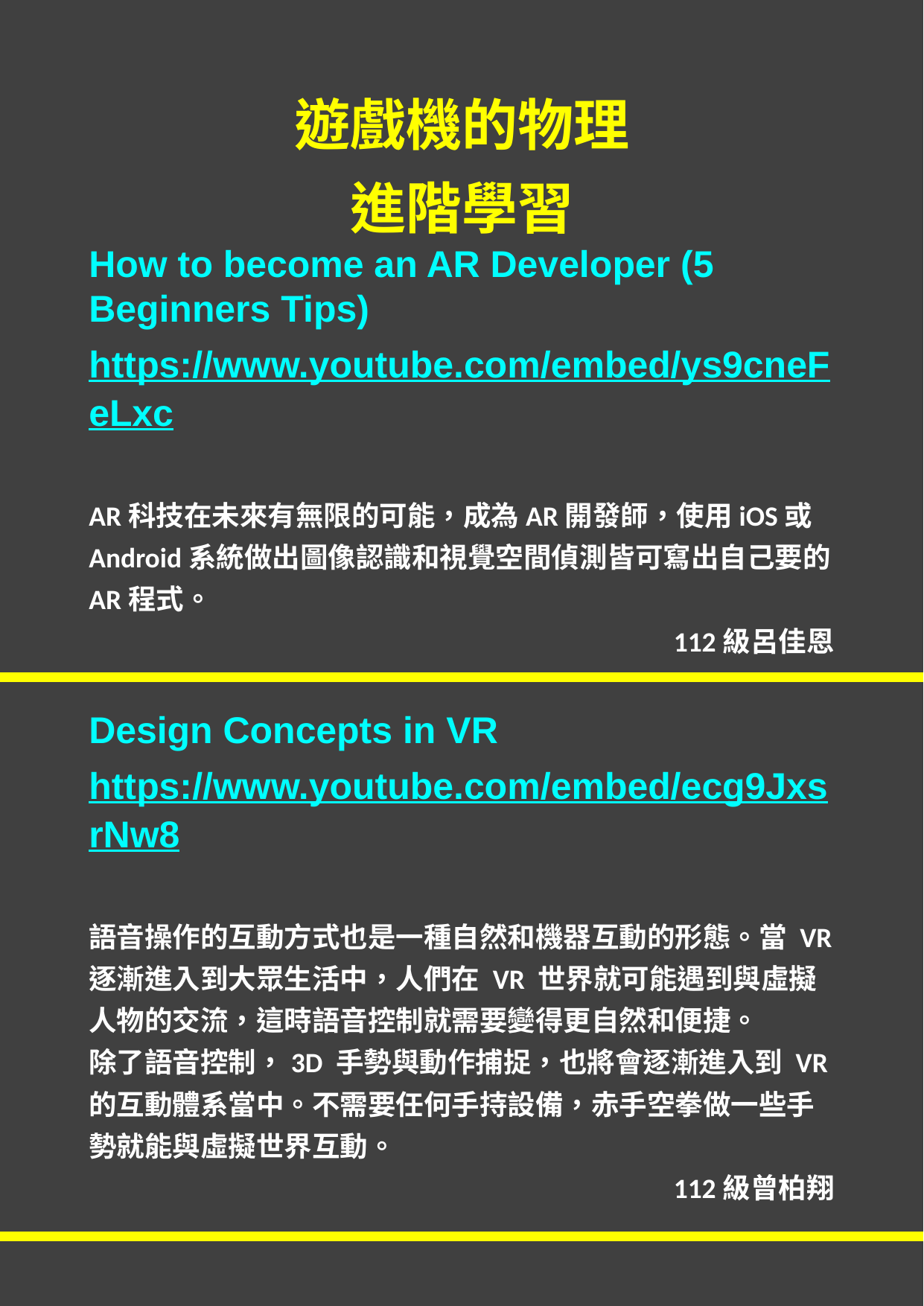

遊戲機的物理
進階學習
How to become an AR Developer (5 Beginners Tips)
https://www.youtube.com/embed/ys9cneFeLxc

AR科技在未來有無限的可能，成為AR開發師，使用iOS或Android系統做出圖像認識和視覺空間偵測皆可寫出自己要的AR程式。
112級呂佳恩

Design Concepts in VR
https://www.youtube.com/embed/ecg9JxsrNw8

語音操作的互動方式也是一種自然和機器互動的形態。當 VR 逐漸進入到大眾生活中，人們在 VR 世界就可能遇到與虛擬人物的交流，這時語音控制就需要變得更自然和便捷。
除了語音控制，3D 手勢與動作捕捉，也將會逐漸進入到 VR 的互動體系當中。不需要任何手持設備，赤手空拳做一些手勢就能與虛擬世界互動。
112級曾柏翔